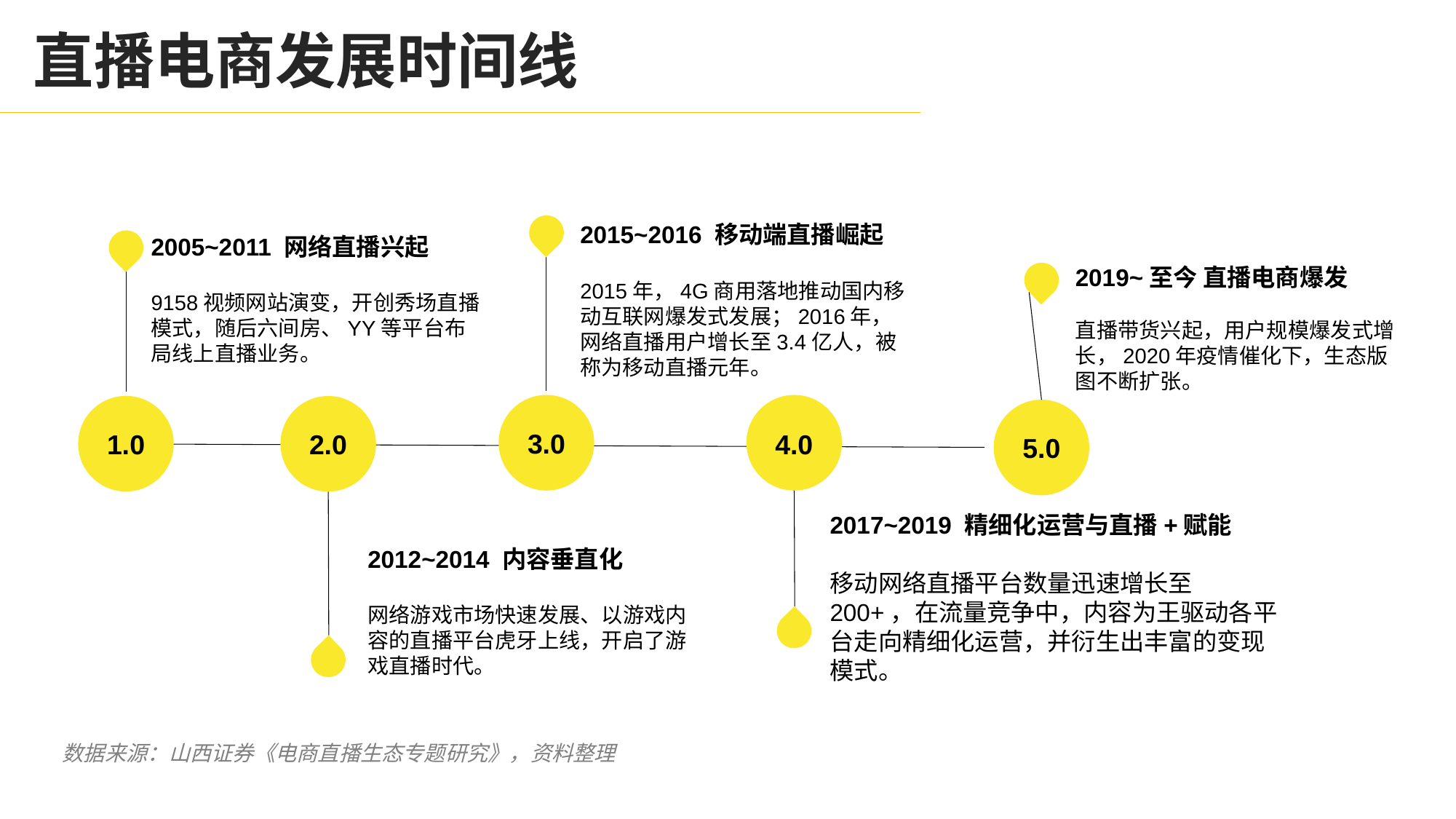

直播电商发展时间线
2015~2016 移动端直播崛起

2015年，4G商用落地推动国内移动互联网爆发式发展；2016年，网络直播用户增长至3.4亿人，被称为移动直播元年。

3.0
2005~2011 网络直播兴起

9158视频网站演变，开创秀场直播模式，随后六间房、YY等平台布局线上直播业务。

1.0
2019~至今 直播电商爆发

直播带货兴起，用户规模爆发式增长，2020年疫情催化下，生态版图不断扩张。

2017~2019 精细化运营与直播+赋能

移动网络直播平台数量迅速增长至200+，在流量竞争中，内容为王驱动各平台走向精细化运营，并衍生出丰富的变现模式。

2.0
2012~2014 内容垂直化

网络游戏市场快速发展、以游戏内容的直播平台虎牙上线，开启了游戏直播时代。

4.0
5.0
数据来源：山西证券《电商直播生态专题研究》，资料整理